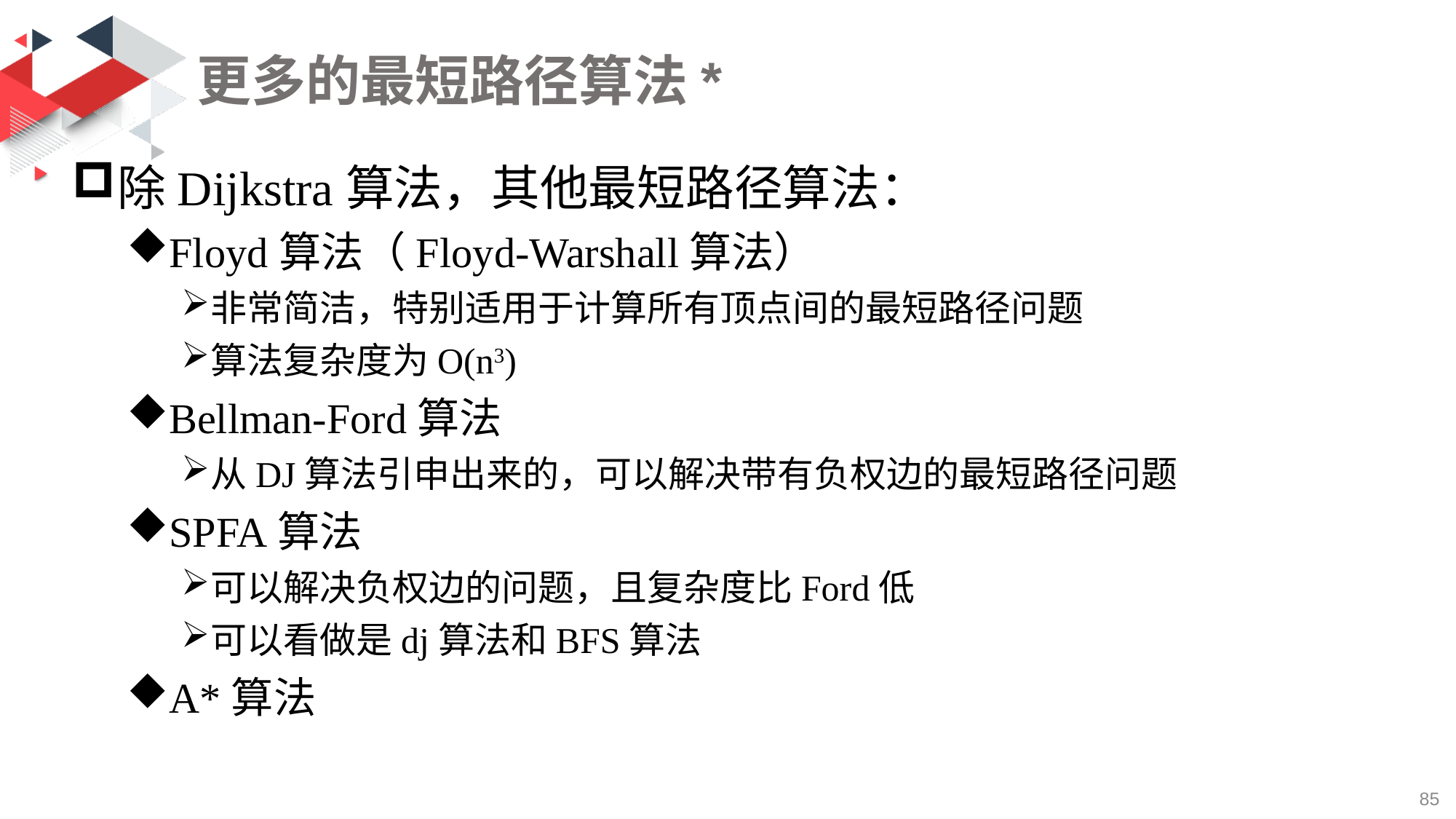

# 更多的最短路径算法*
除Dijkstra算法，其他最短路径算法：
Floyd算法（Floyd-Warshall算法）
非常简洁，特别适用于计算所有顶点间的最短路径问题
算法复杂度为O(n3)
Bellman-Ford算法
从DJ算法引申出来的，可以解决带有负权边的最短路径问题
SPFA算法
可以解决负权边的问题，且复杂度比Ford低
可以看做是dj算法和BFS算法
A*算法
85